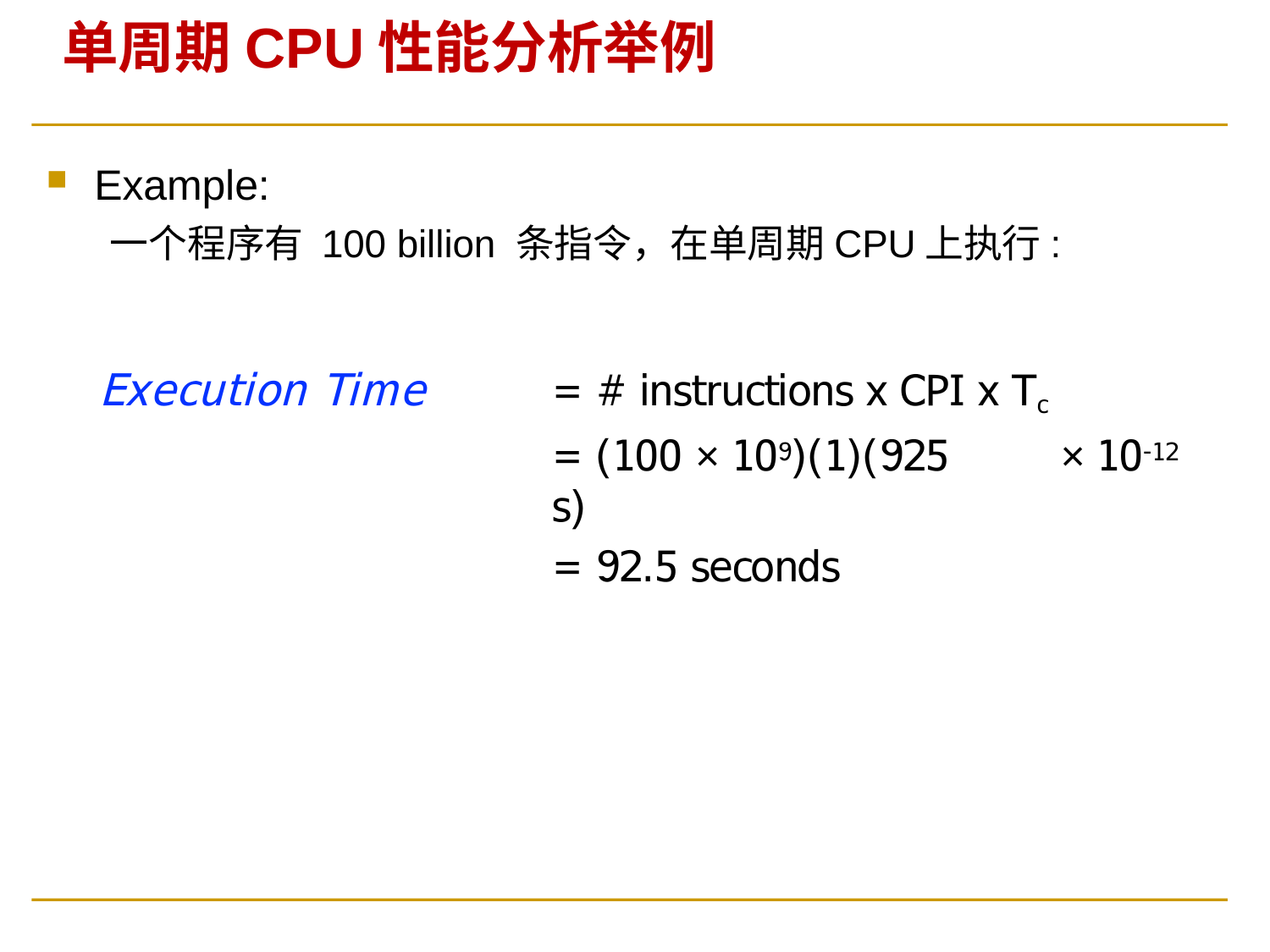

单周期CPU性能分析举例

Example:
一个程序有 100 billion 条指令，在单周期CPU上执行:
= # instructions x CPI x Tc
= (100 × 109)(1)(925	× 10-12 s)
= 92.5 seconds
Execution Time